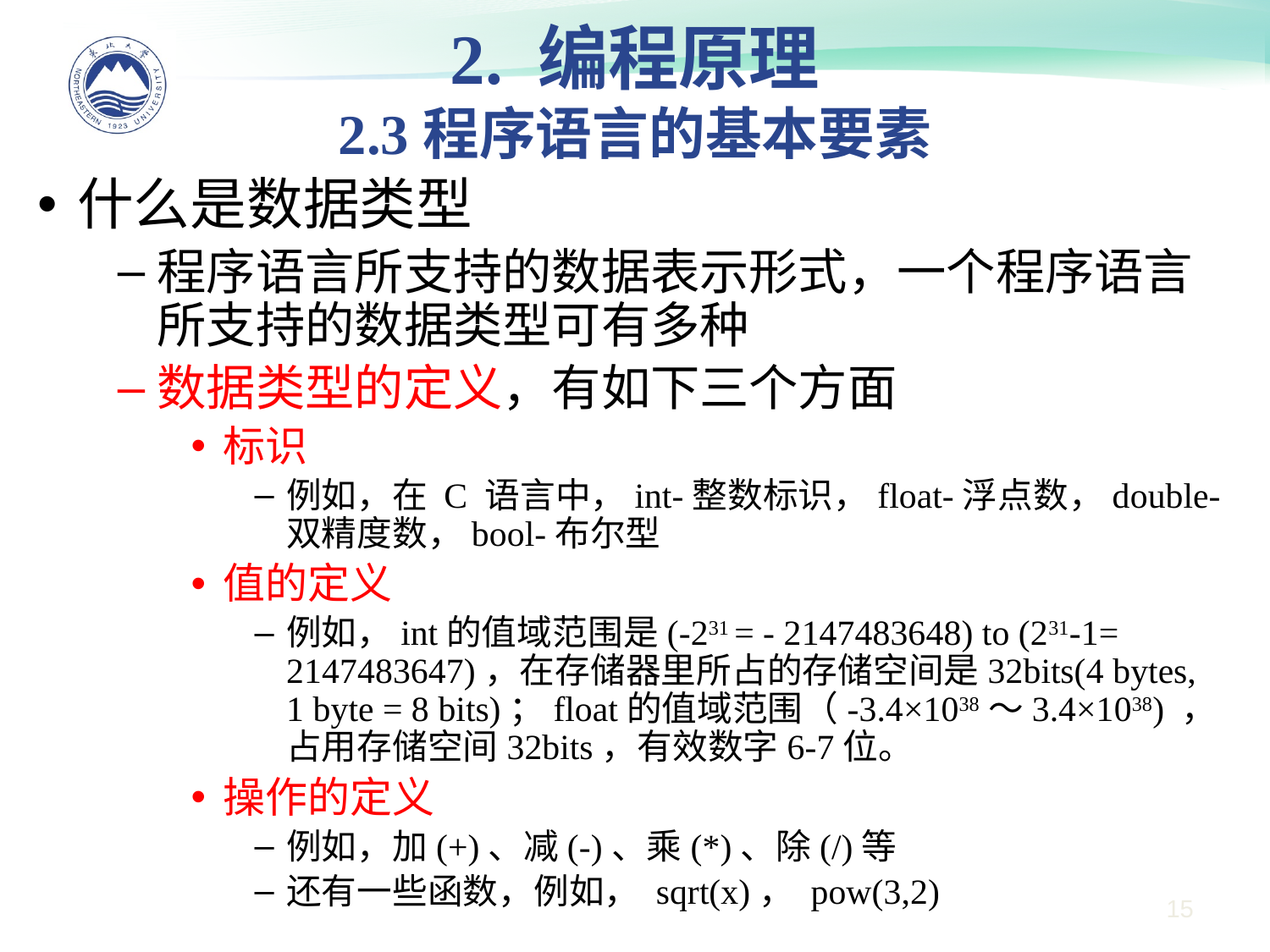

2. 编程原理
2.3程序语言的基本要素
什么是数据类型
程序语言所支持的数据表示形式，一个程序语言所支持的数据类型可有多种
数据类型的定义，有如下三个方面
标识
例如，在 C 语言中，int-整数标识，float-浮点数，double-双精度数，bool-布尔型
值的定义
例如，int的值域范围是(-231 = - 2147483648) to (231-1= 2147483647)，在存储器里所占的存储空间是32bits(4 bytes, 1 byte = 8 bits)；float的值域范围（-3.4×1038～3.4×1038) ，占用存储空间32bits，有效数字6-7位。
操作的定义
例如，加(+)、减(-)、乘(*)、除(/)等
还有一些函数，例如， sqrt(x)， pow(3,2)
15